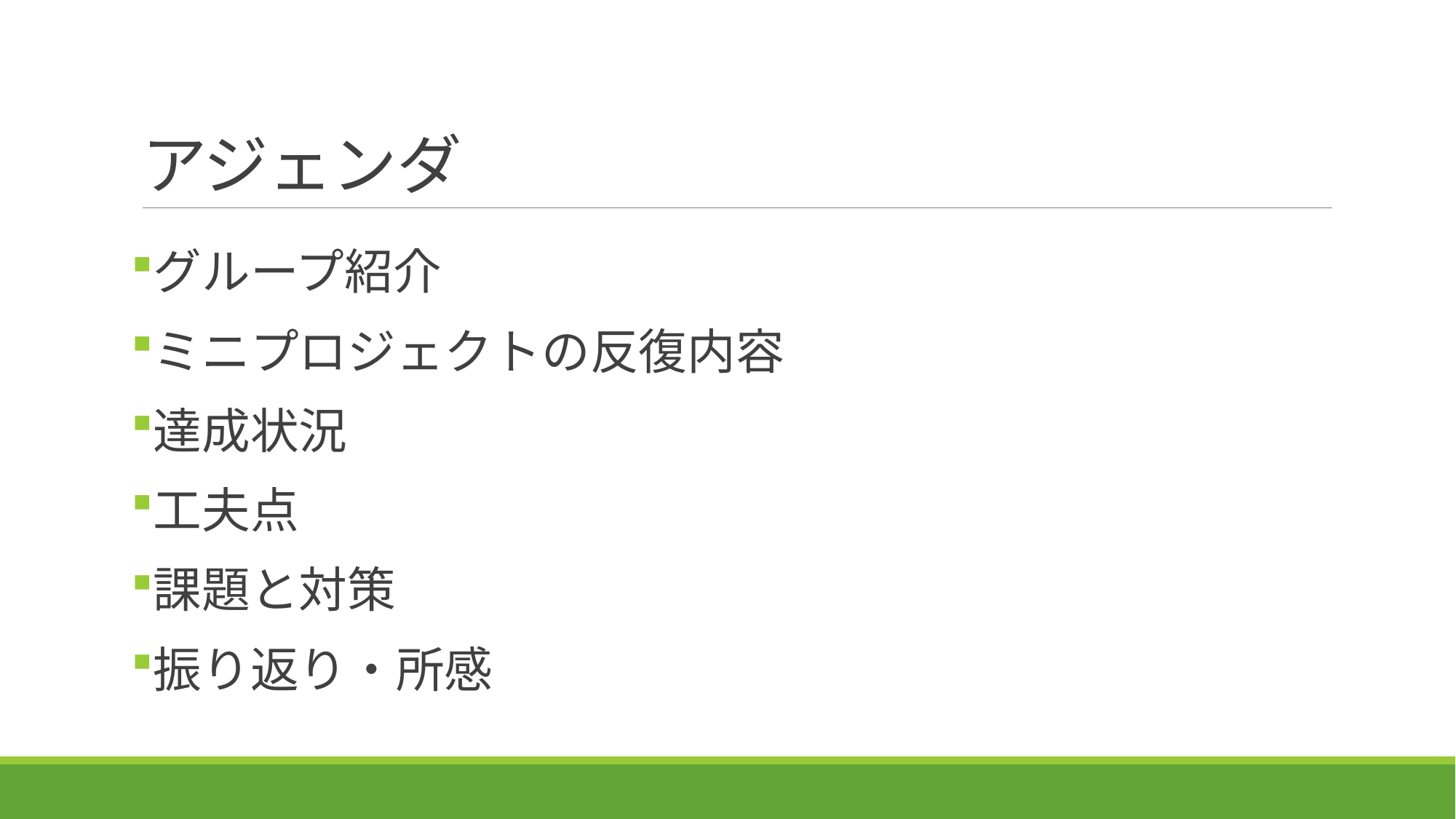

# アジェンダ
グループ紹介
ミニプロジェクトの反復内容
達成状況
工夫点
課題と対策
振り返り・所感